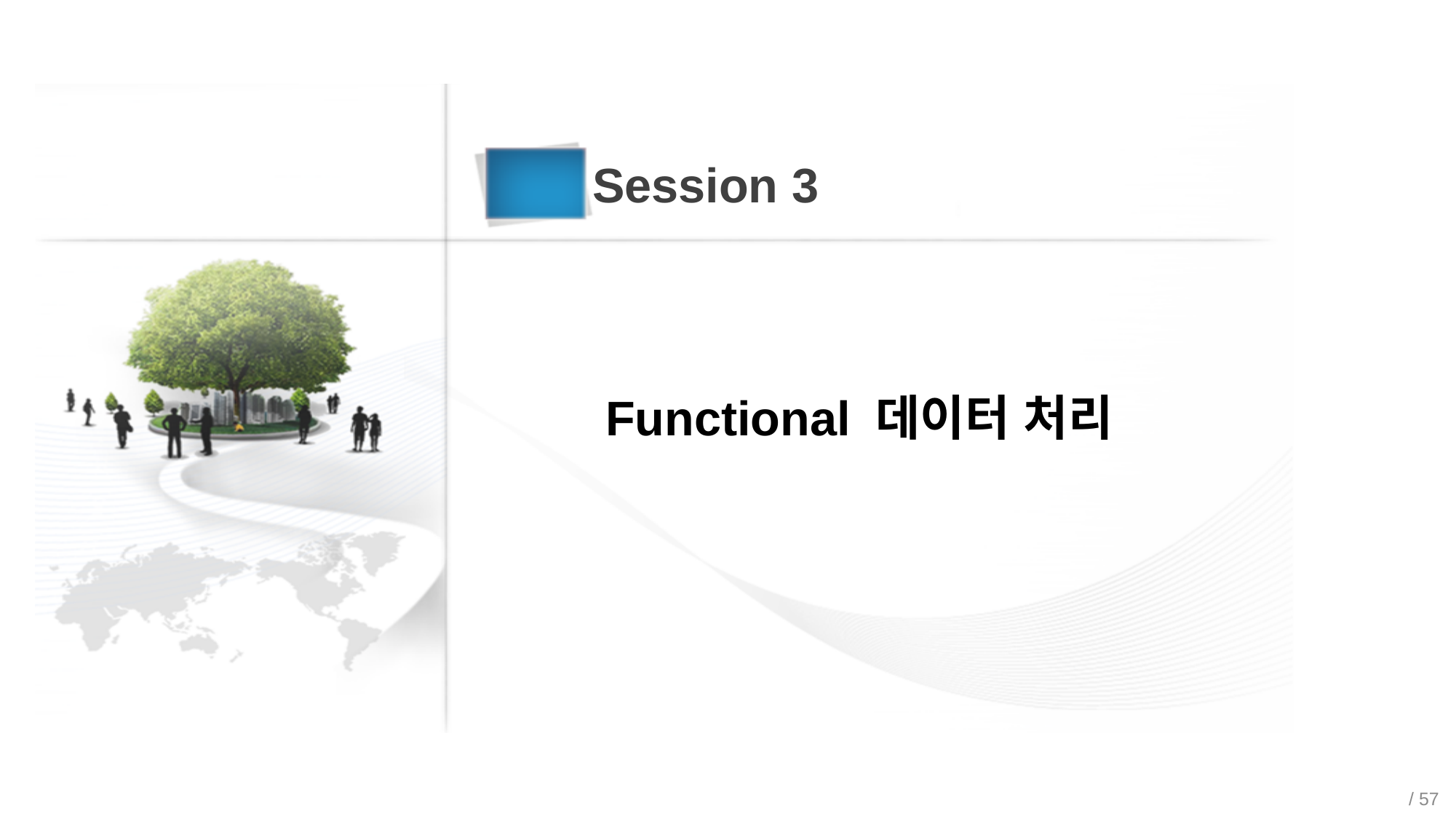

Session 3
Functional 데이터 처리

/ 57